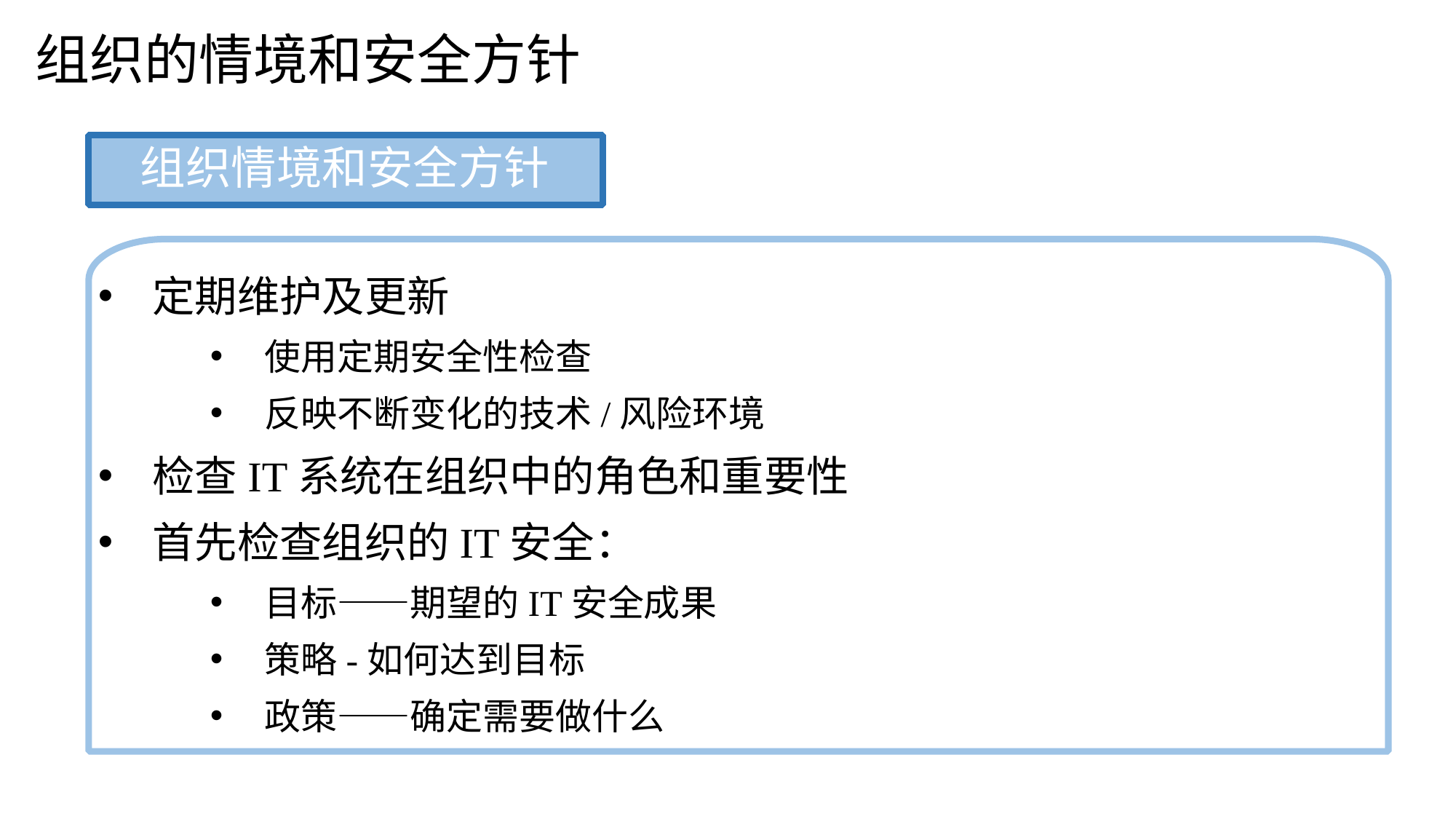

组织的情境和安全方针

组织情境和安全方针
定期维护及更新
使用定期安全性检查
反映不断变化的技术/风险环境
检查IT系统在组织中的角色和重要性
首先检查组织的IT安全：
目标——期望的IT安全成果
策略-如何达到目标
政策——确定需要做什么